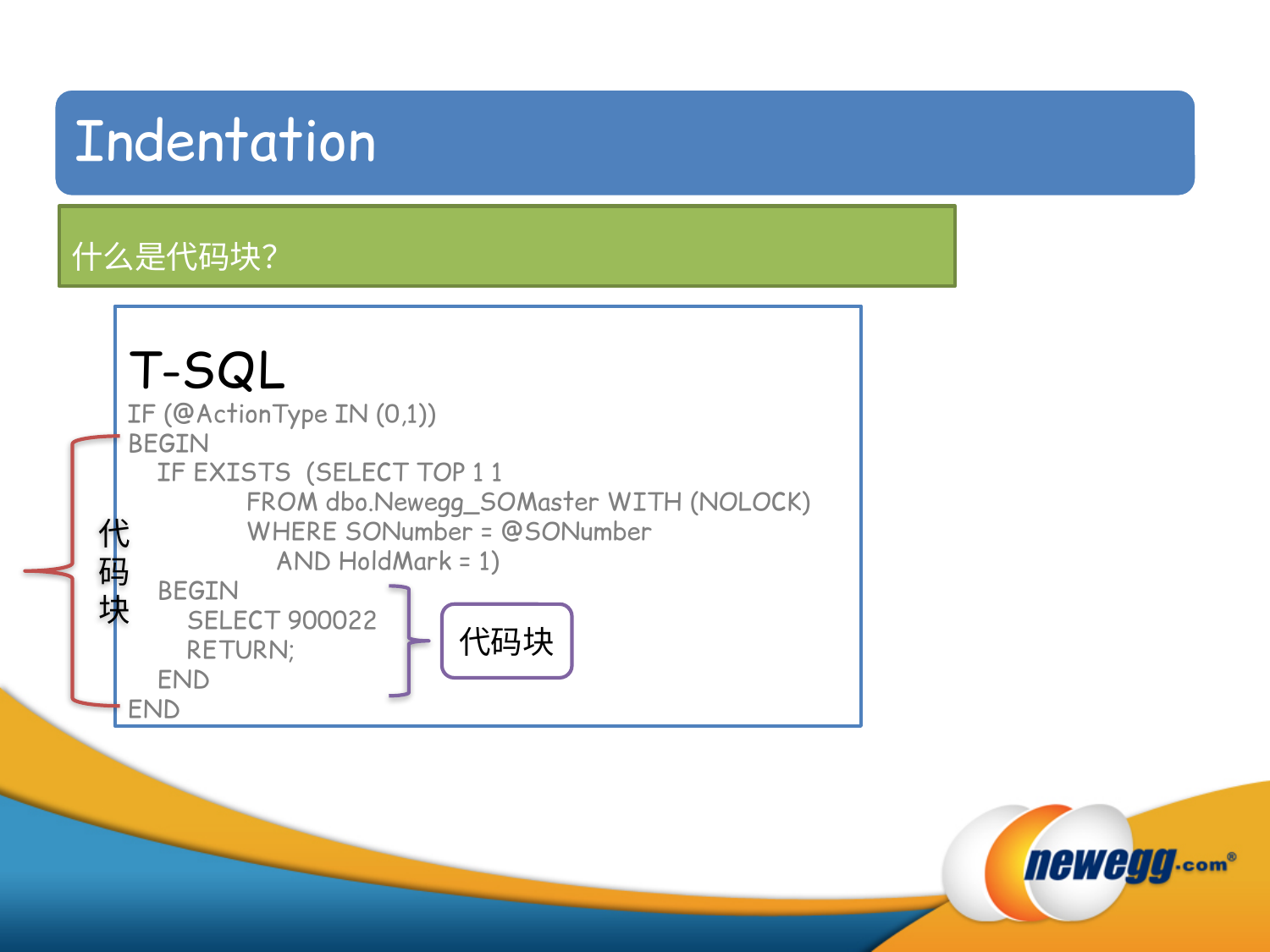

Indentation
什么是代码块？
T-SQL
IF (@ActionType IN (0,1))
BEGIN
    IF EXISTS  (SELECT TOP 1 1
                FROM dbo.Newegg_SOMaster WITH (NOLOCK)
                WHERE SONumber = @SONumber
                    AND HoldMark = 1)
    BEGIN
        SELECT 900022
        RETURN;
    END
END
代码块

代码块